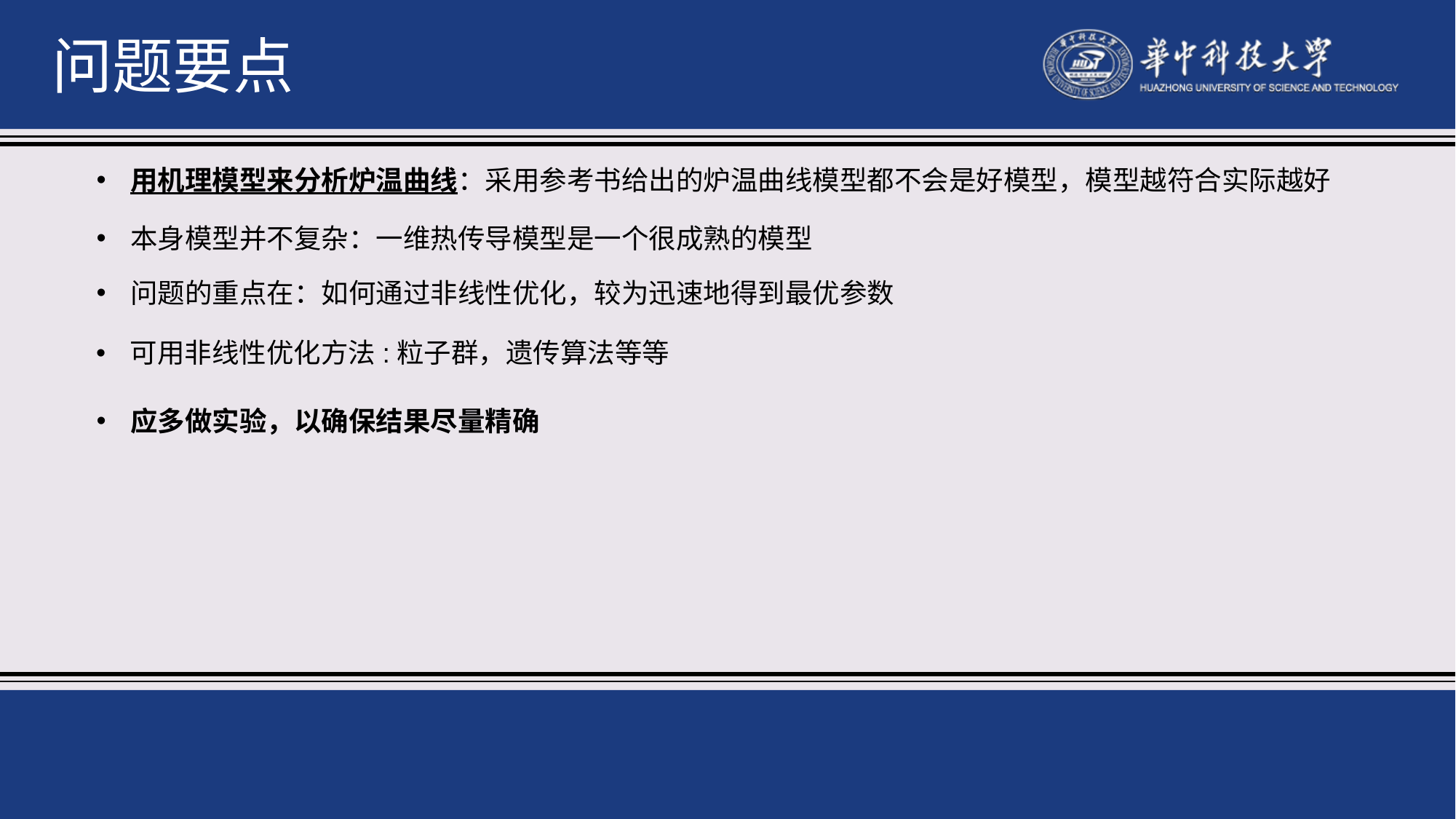

问题要点
用机理模型来分析炉温曲线：采用参考书给出的炉温曲线模型都不会是好模型，模型越符合实际越好
本身模型并不复杂：一维热传导模型是一个很成熟的模型
问题的重点在：如何通过非线性优化，较为迅速地得到最优参数
可用非线性优化方法:粒子群，遗传算法等等
应多做实验，以确保结果尽量精确